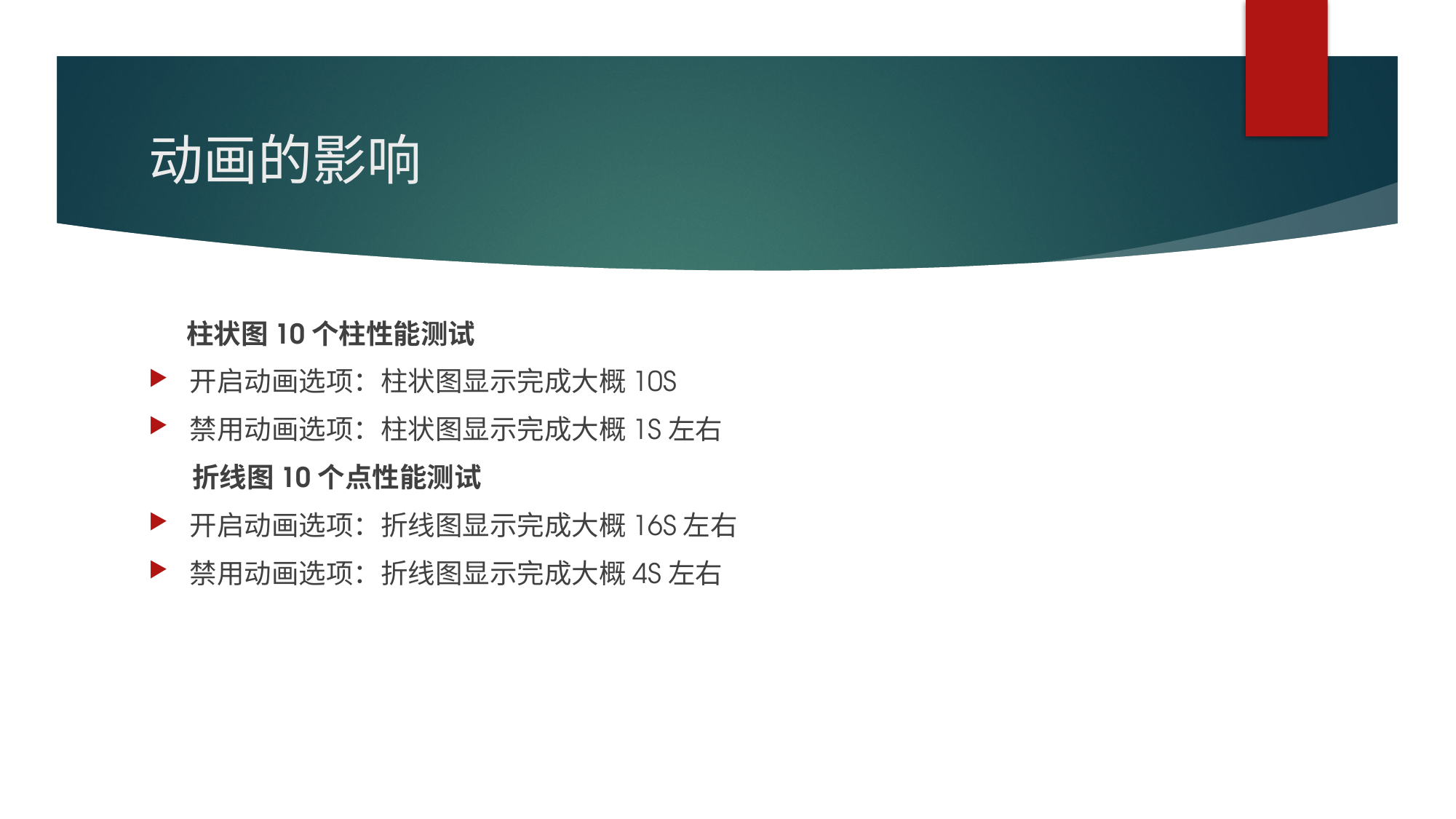

# 动画的影响
     柱状图10个柱性能测试
开启动画选项：柱状图显示完成大概10S
禁用动画选项：柱状图显示完成大概1S左右
      折线图10个点性能测试
开启动画选项：折线图显示完成大概16S左右
禁用动画选项：折线图显示完成大概4S左右